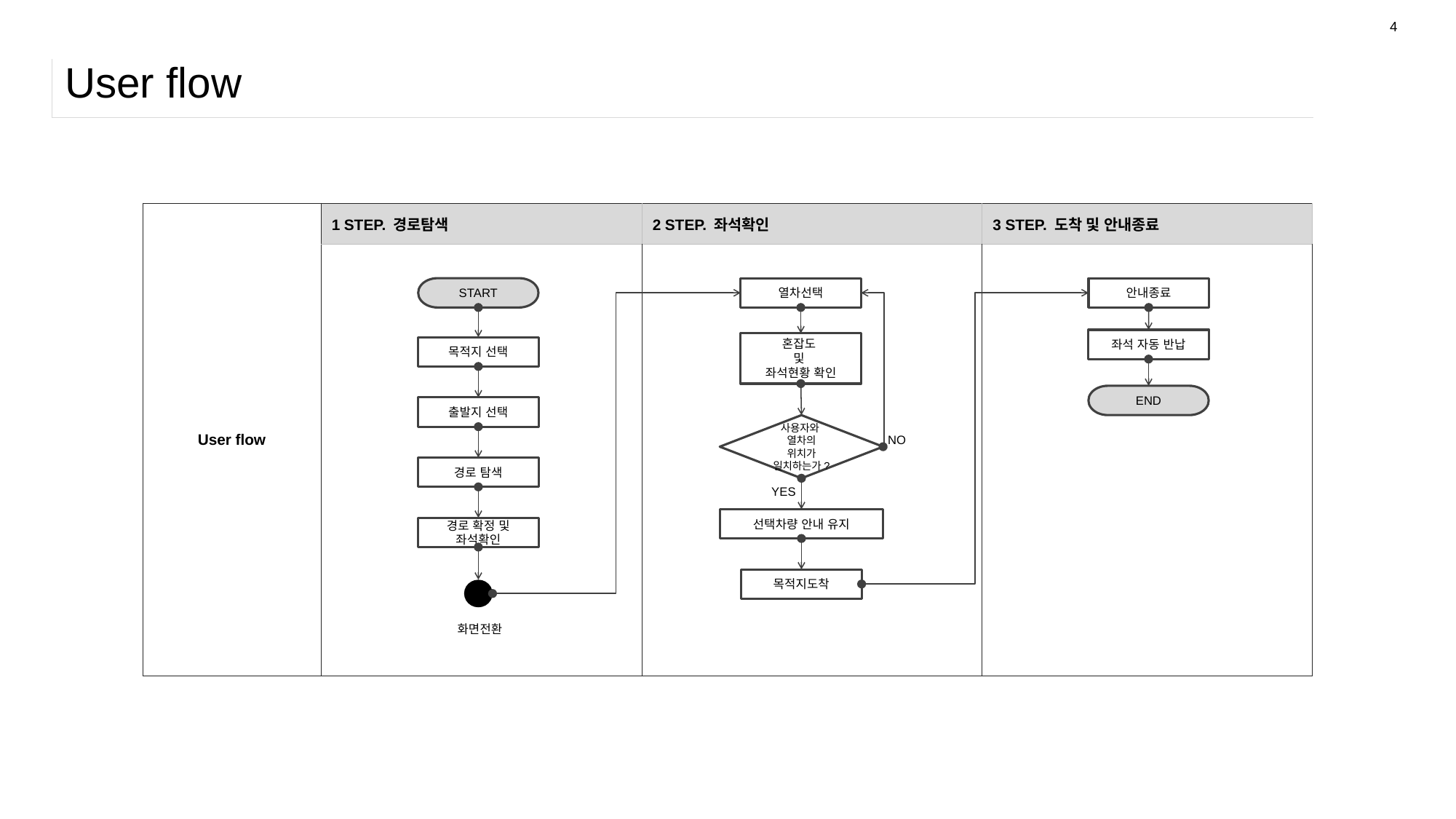

4
# User flow
| User flow | 1 STEP. 경로탐색 | 2 STEP. 좌석확인 | 3 STEP. 도착 및 안내종료 |
| --- | --- | --- | --- |
|  |  |  |  |
START
열차선택
안내종료
좌석 자동 반납
혼잡도
및
좌석현황 확인
목적지 선택
END
출발지 선택
사용자와
열차의 위치가 일치하는가?
NO
경로 탐색
YES
선택차량 안내 유지
경로 확정 및 좌석확인
목적지도착

화면전환